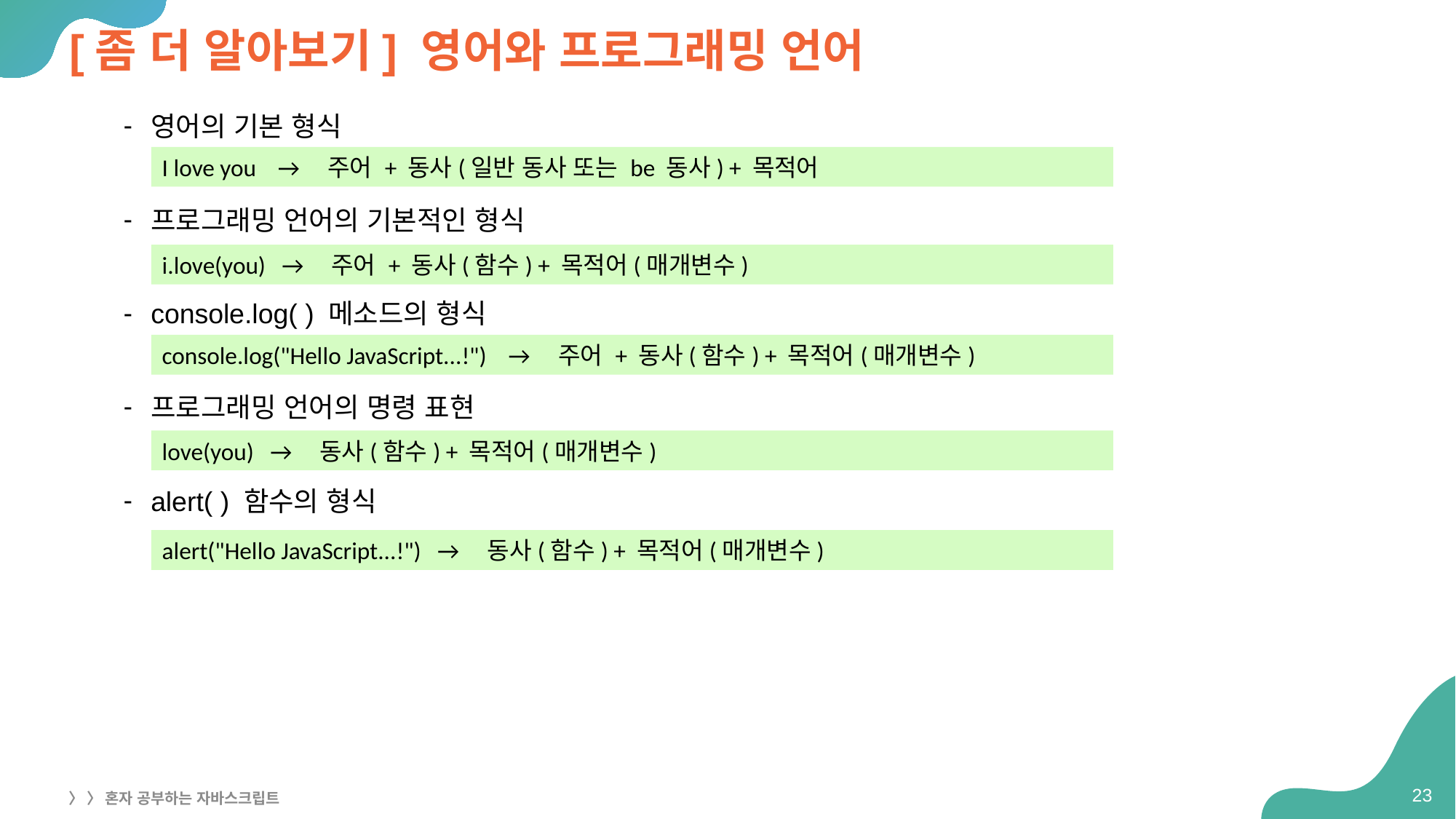

# [좀 더 알아보기] 영어와 프로그래밍 언어
영어의 기본 형식

프로그래밍 언어의 기본적인 형식

console.log( ) 메소드의 형식

프로그래밍 언어의 명령 표현

alert( ) 함수의 형식

I love you    →    주어 + 동사(일반 동사 또는 be 동사) + 목적어
i.love(you)   →    주어 + 동사(함수) + 목적어(매개변수)
console.log("Hello JavaScript...!")    →    주어 + 동사(함수) + 목적어(매개변수)
love(you)   →    동사(함수) + 목적어(매개변수)
alert("Hello JavaScript...!")   →    동사(함수) + 목적어(매개변수)
23
〉 〉 혼자 공부하는 자바스크립트